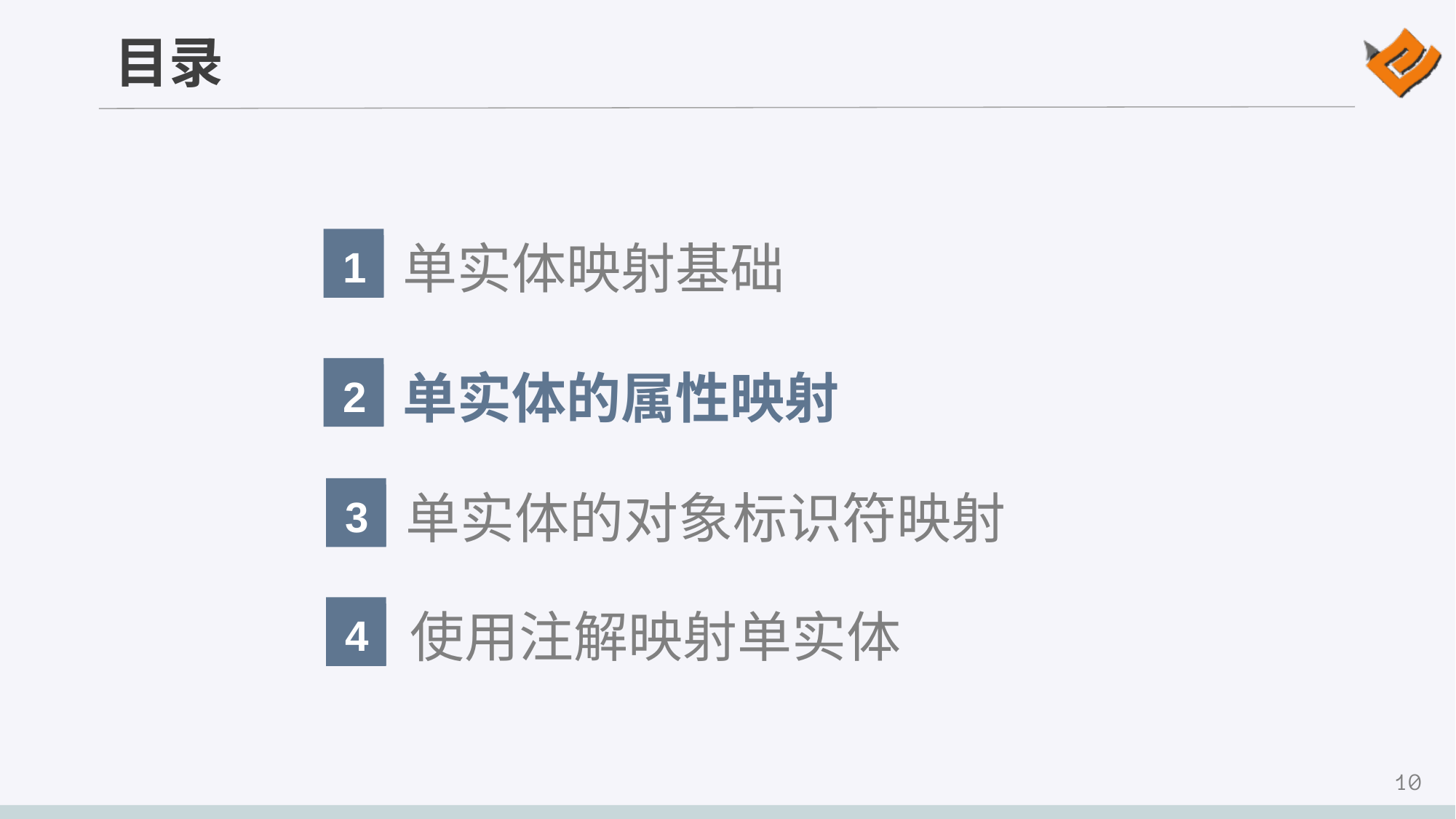

1
单实体映射基础

2
单实体的属性映射

3
单实体的对象标识符映射

4
使用注解映射单实体